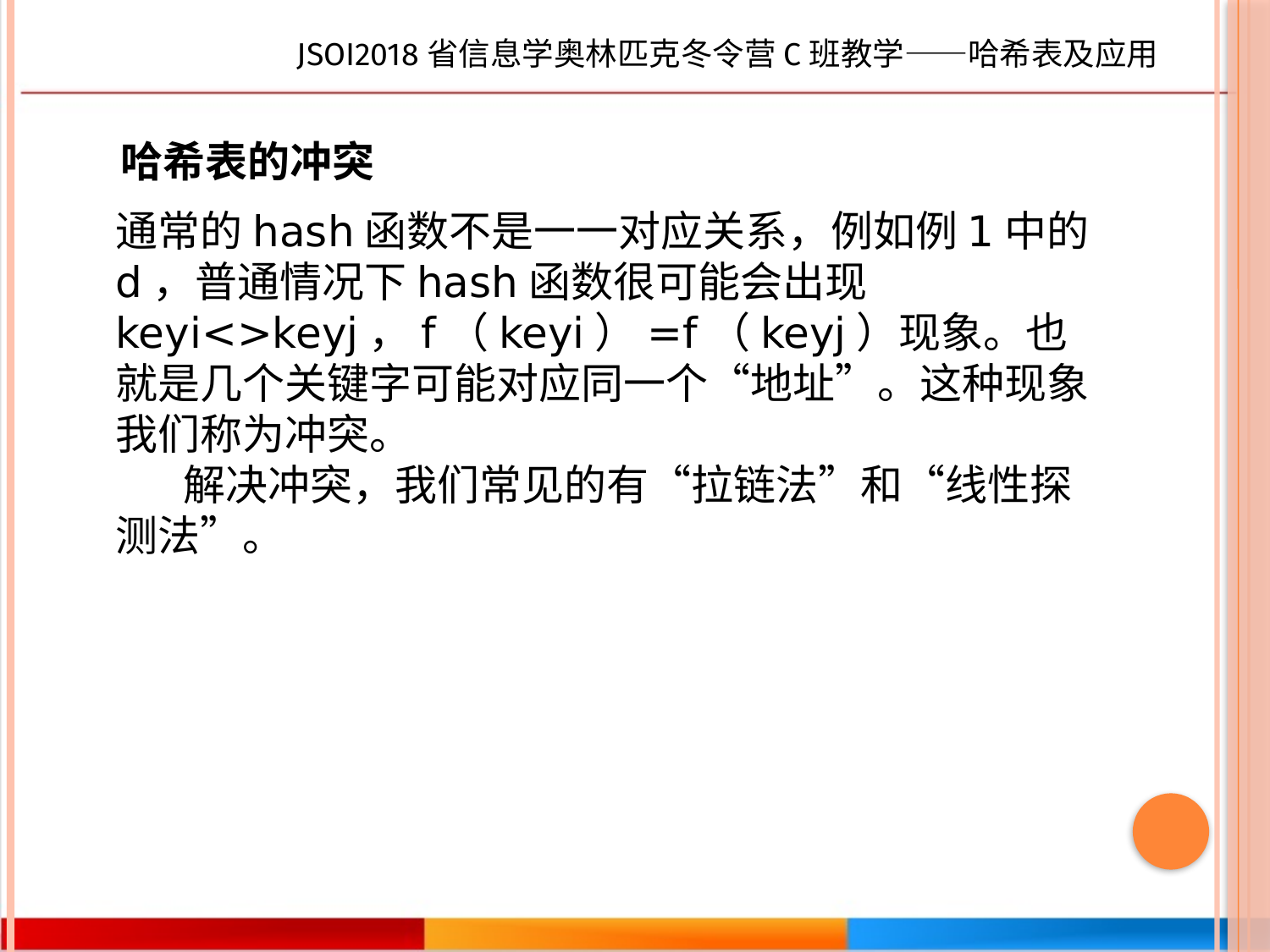

JSOI2018省信息学奥林匹克冬令营C班教学——哈希表及应用
哈希表的冲突
通常的hash函数不是一一对应关系，例如例1中的d，普通情况下hash函数很可能会出现keyi<>keyj，f（keyi）=f（keyj）现象。也就是几个关键字可能对应同一个“地址”。这种现象我们称为冲突。
      解决冲突，我们常见的有“拉链法”和“线性探测法”。